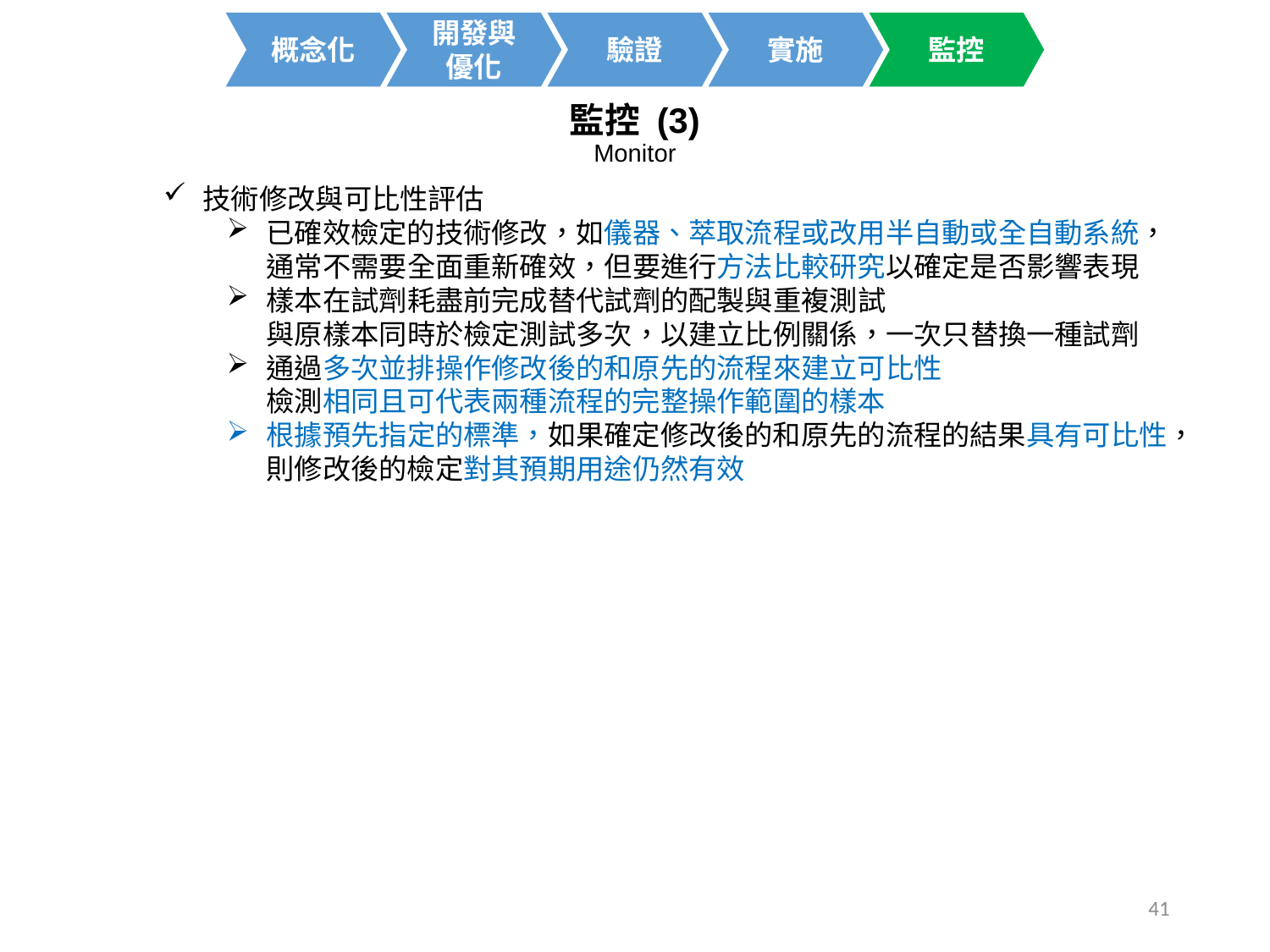

開發與
優化

概念化
驗證
實施
監控
監控 (3)
Monitor
技術修改與可比性評估
已確效檢定的技術修改，如儀器、萃取流程或改用半自動或全自動系統，通常不需要全面重新確效，但要進行方法比較研究以確定是否影響表現
樣本在試劑耗盡前完成替代試劑的配製與重複測試
與原樣本同時於檢定測試多次，以建立比例關係，一次只替換一種試劑
通過多次並排操作修改後的和原先的流程來建立可比性
檢測相同且可代表兩種流程的完整操作範圍的樣本
根據預先指定的標準，如果確定修改後的和原先的流程的結果具有可比性，則修改後的檢定對其預期用途仍然有效
41